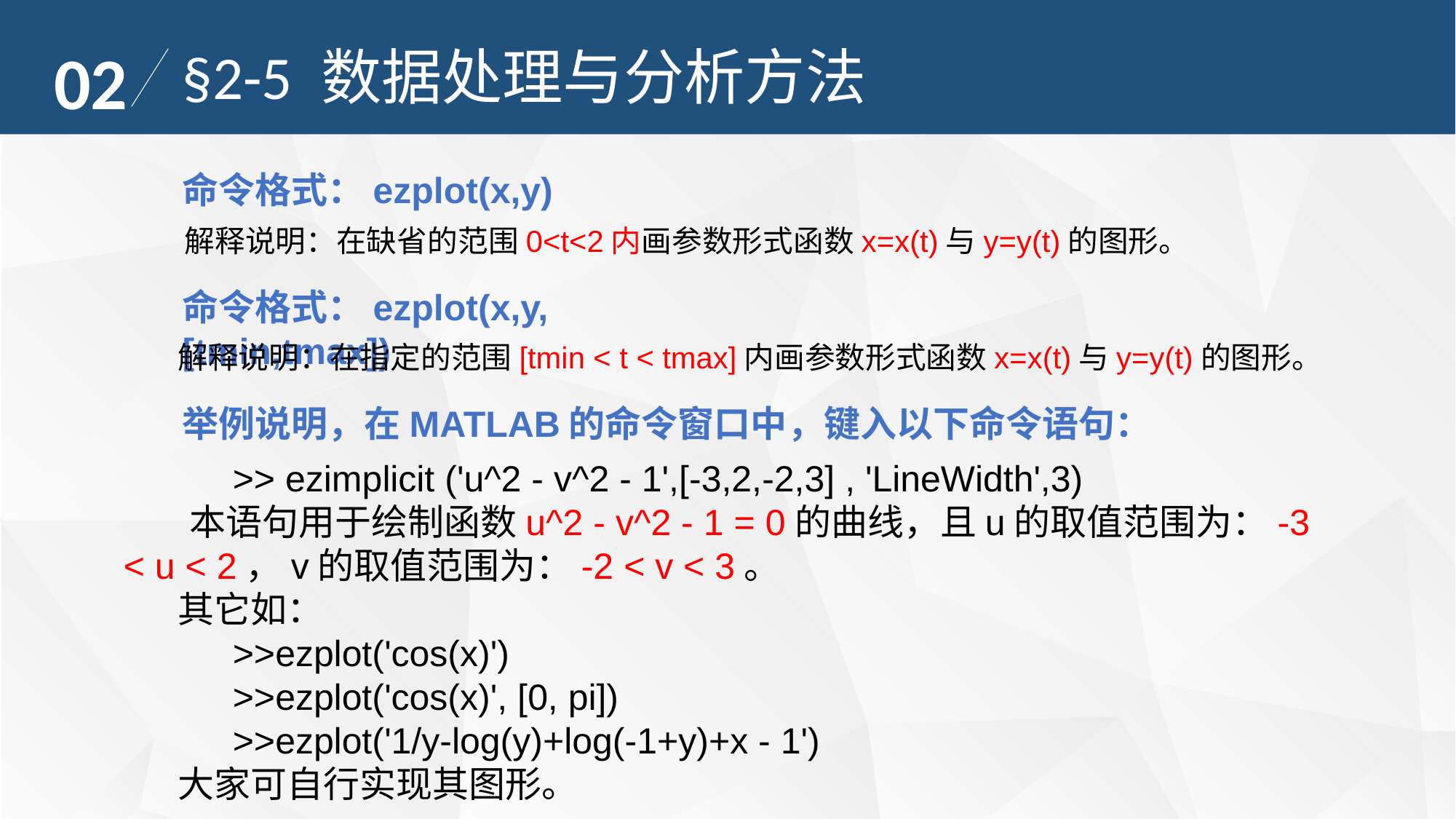

02
§2-5 数据处理与分析方法
命令格式：ezplot(x,y)
        解释说明：在缺省的范围0<t<2内画参数形式函数x=x(t)与y=y(t)的图形。
命令格式：ezplot(x,y,[tmin,tmax])
       解释说明：在指定的范围[tmin < t < tmax]内画参数形式函数x=x(t)与y=y(t)的图形。
举例说明，在MATLAB的命令窗口中，键入以下命令语句：
	>> ezimplicit ('u^2 - v^2 - 1',[-3,2,-2,3] , 'LineWidth',3)
       本语句用于绘制函数u^2 - v^2 - 1 = 0的曲线，且u的取值范围为：-3 < u < 2，v的取值范围为：-2 < v < 3。
其它如：
>>ezplot('cos(x)')
>>ezplot('cos(x)', [0, pi])
>>ezplot('1/y-log(y)+log(-1+y)+x - 1')
大家可自行实现其图形。